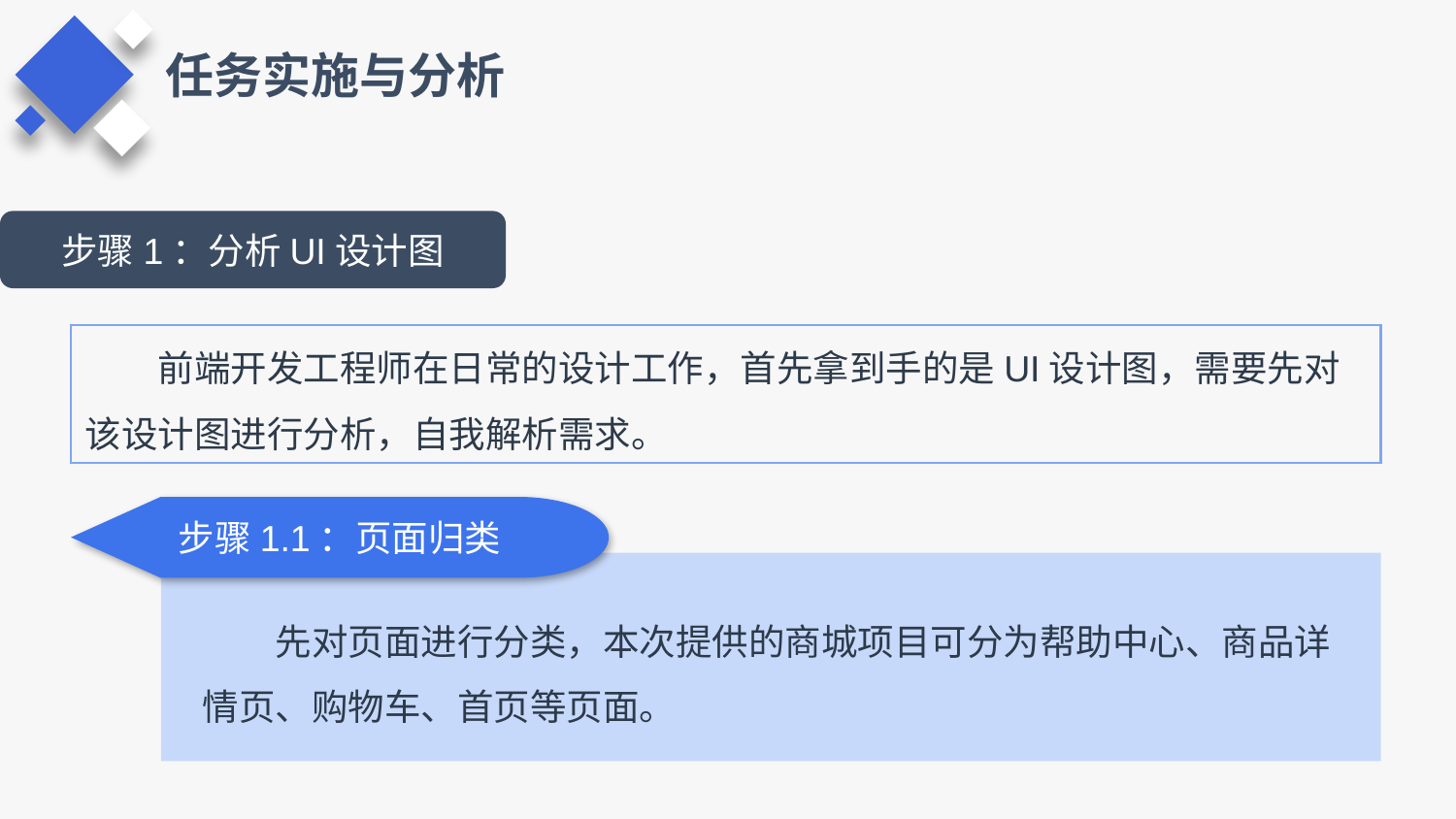

任务实施与分析

步骤1：分析UI设计图
前端开发工程师在日常的设计工作，首先拿到手的是UI设计图，需要先对该设计图进行分析，自我解析需求。
步骤1.1：页面归类

先对页面进行分类，本次提供的商城项目可分为帮助中心、商品详情页、购物车、首页等页面。